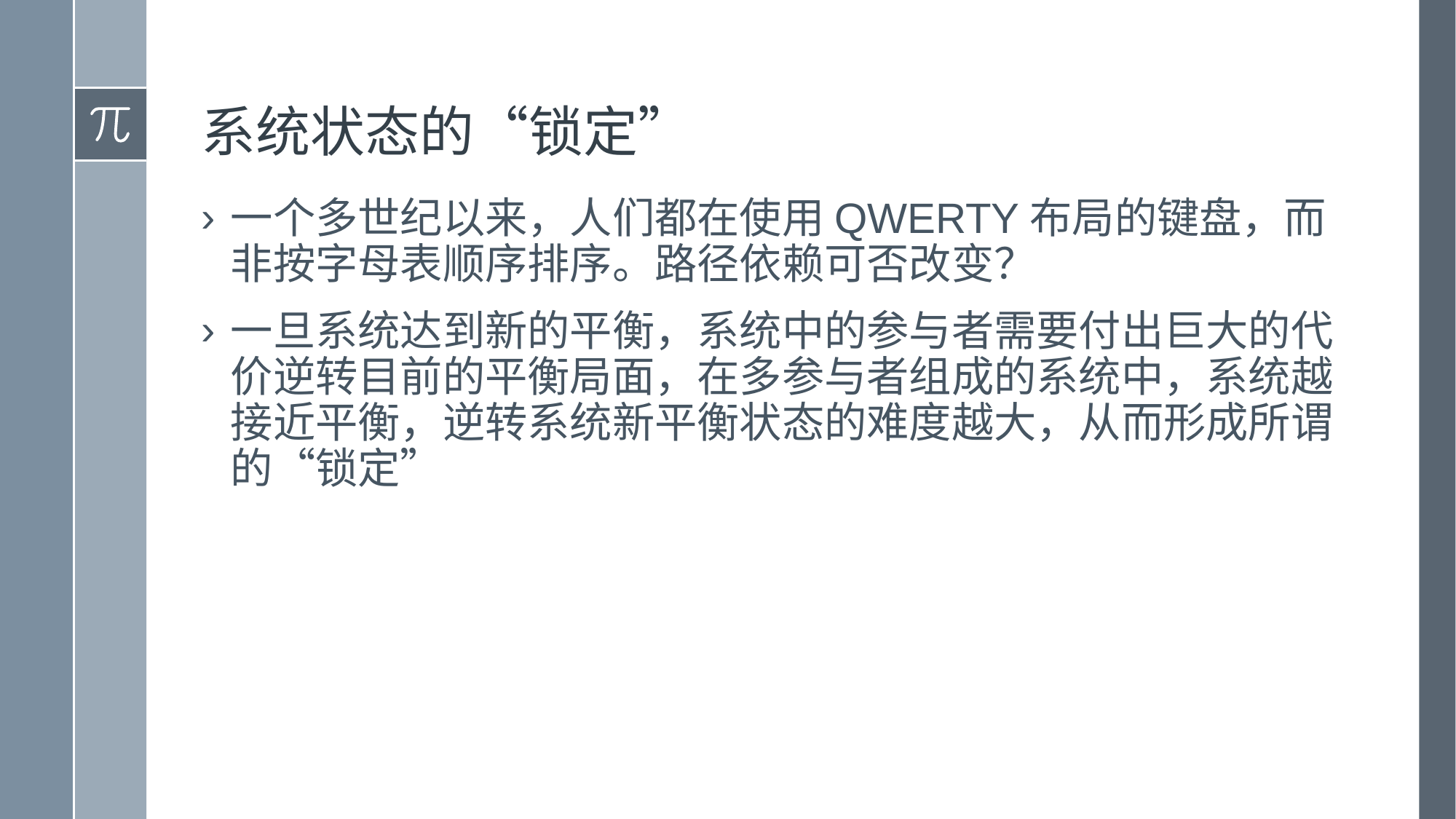

# 系统状态的“锁定”
一个多世纪以来，人们都在使用QWERTY布局的键盘，而非按字母表顺序排序。路径依赖可否改变？
一旦系统达到新的平衡，系统中的参与者需要付出巨大的代价逆转目前的平衡局面，在多参与者组成的系统中，系统越接近平衡，逆转系统新平衡状态的难度越大，从而形成所谓的“锁定”